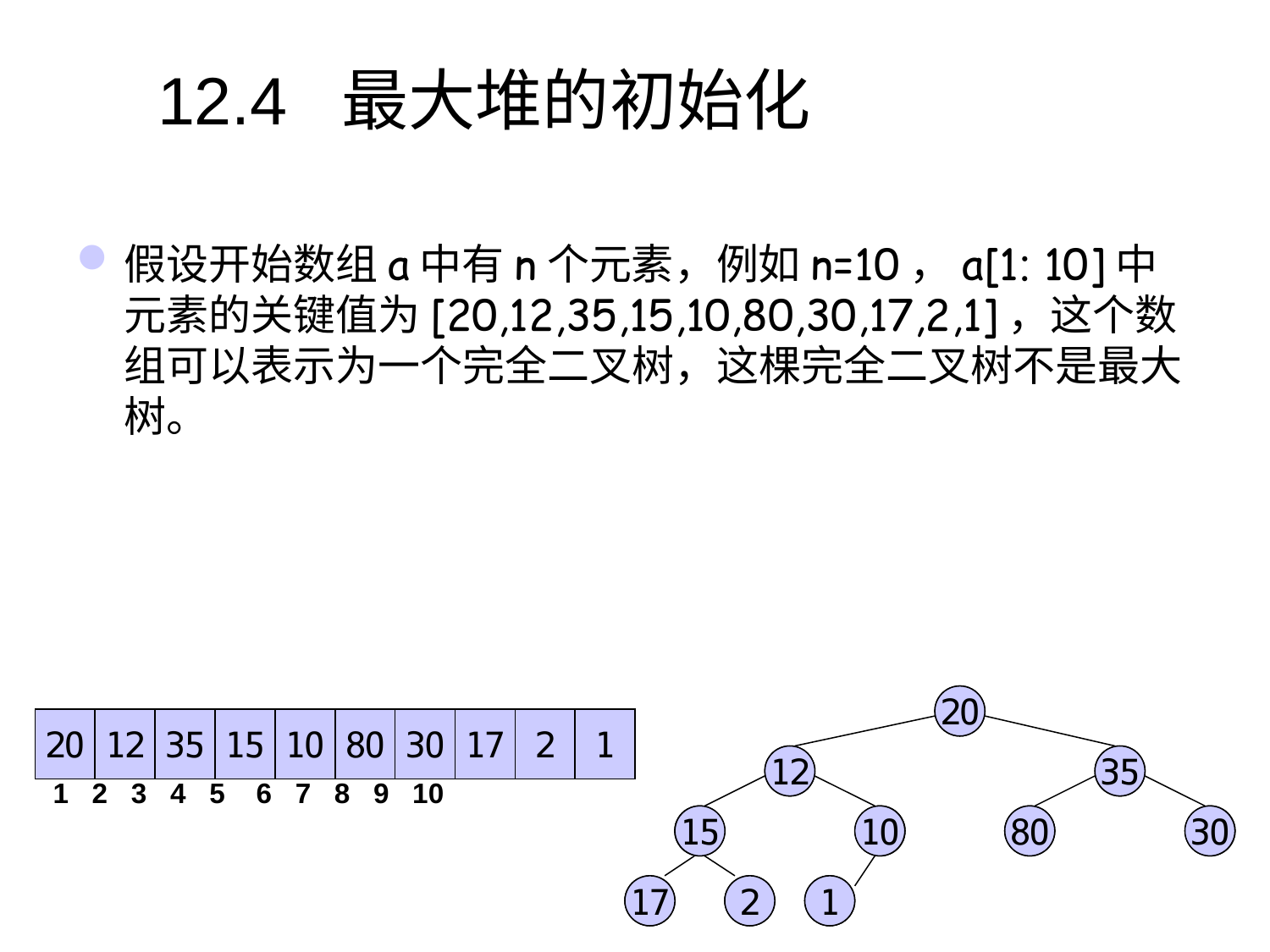

12.4  最大堆的初始化
31

假设开始数组a中有n个元素，例如n=10，a[1: 10]中元素的关键值为[20,12,35,15,10,80,30,17,2,1]，这个数组可以表示为一个完全二叉树，这棵完全二叉树不是最大树。

20
20
12
35
15
10
80
30
17
2
1

12

35
  1   2   3   4   5    6   7   8   9   10

15
10

80
30

17

2

1